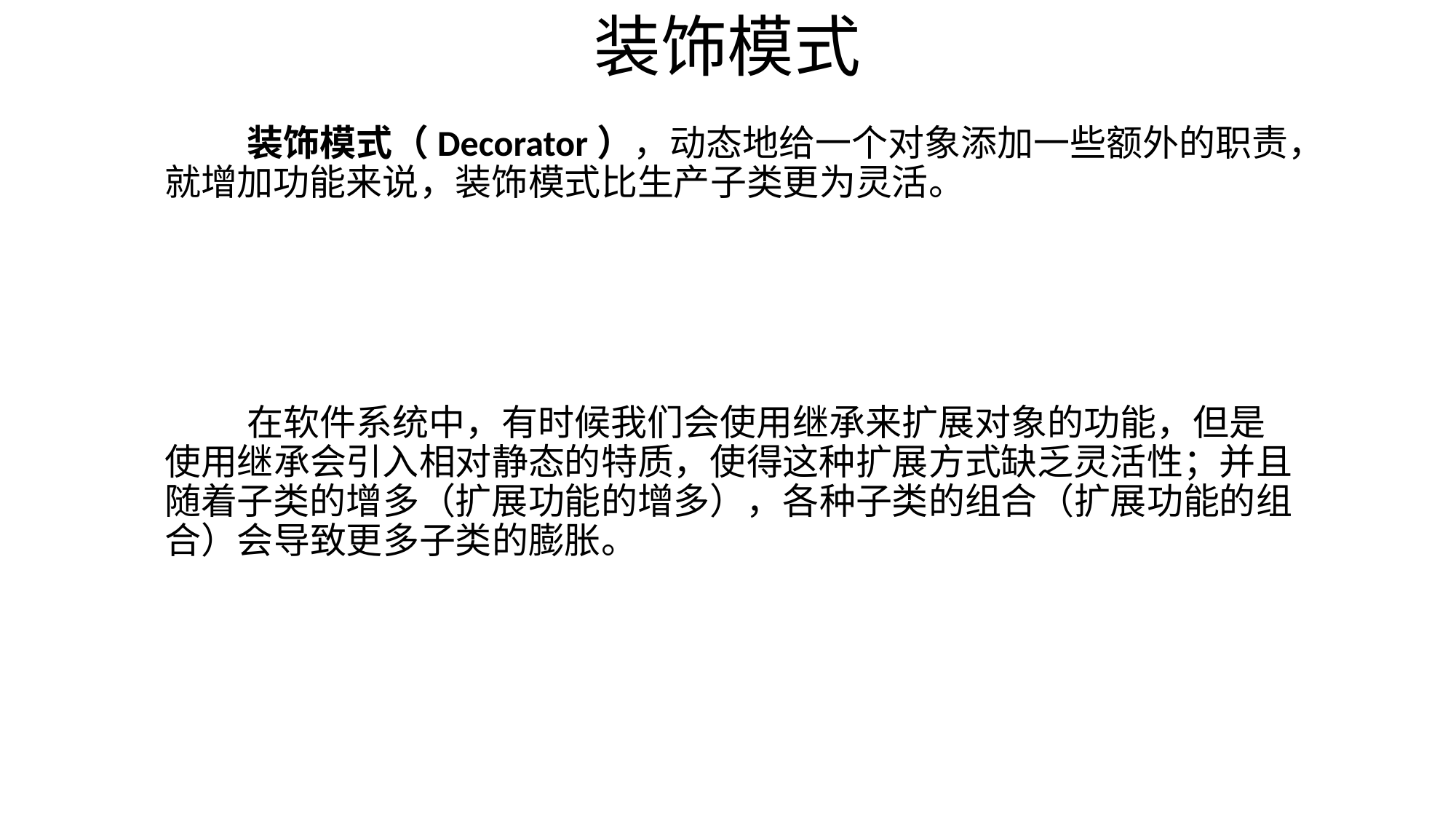

# 装饰模式
         装饰模式（Decorator），动态地给一个对象添加一些额外的职责，就增加功能来说，装饰模式比生产子类更为灵活。
         在软件系统中，有时候我们会使用继承来扩展对象的功能，但是使用继承会引入相对静态的特质，使得这种扩展方式缺乏灵活性；并且随着子类的增多（扩展功能的增多），各种子类的组合（扩展功能的组合）会导致更多子类的膨胀。